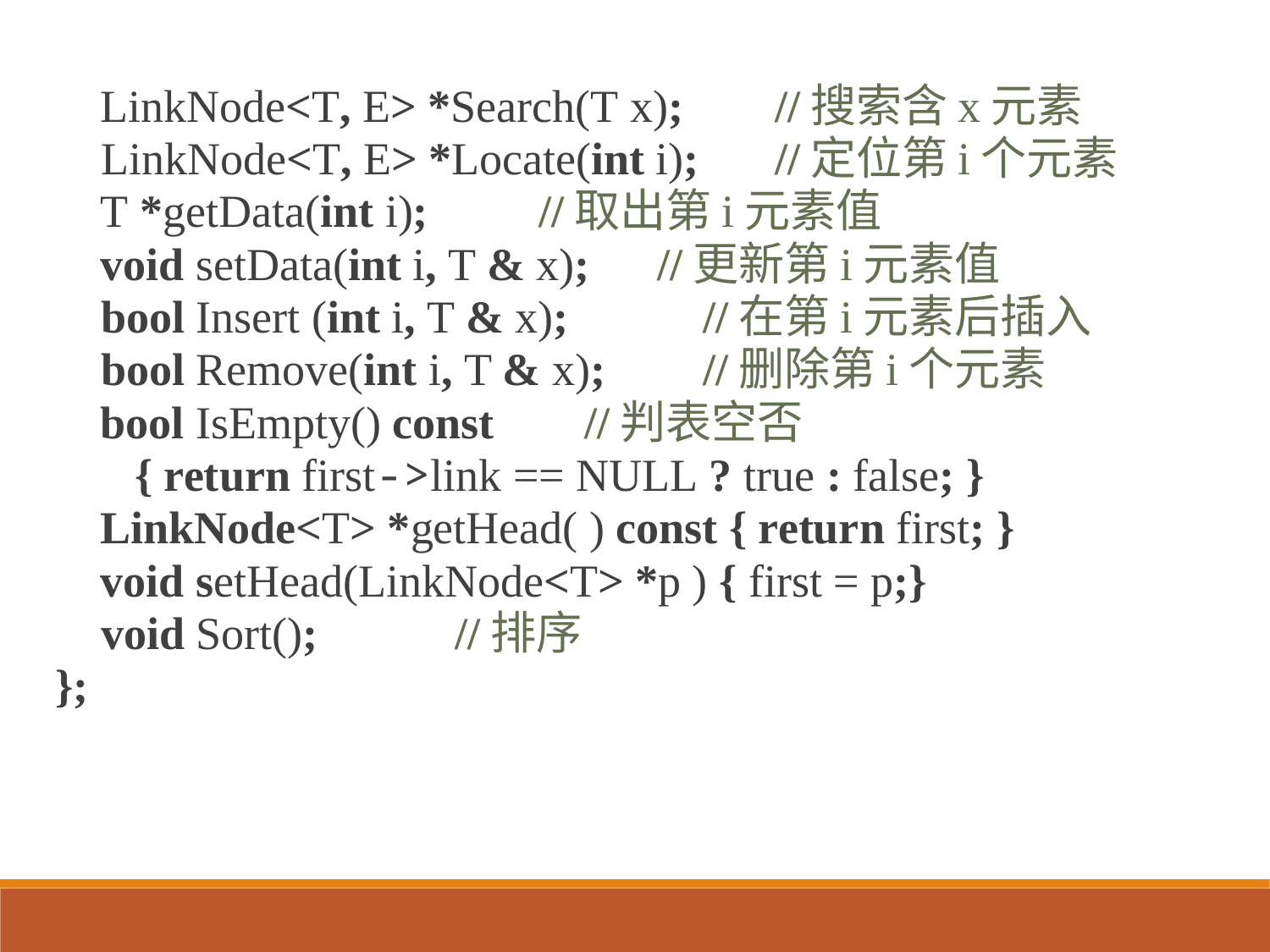

LinkNode<T, E> *Search(T x);	//搜索含x元素
	   LinkNode<T, E> *Locate(int i);	//定位第i个元素
    T *getData(int i);			//取出第i元素值
    void setData(int i, T & x);		//更新第i元素值
	   bool Insert (int i, T & x); 	    //在第i元素后插入
	   bool Remove(int i, T & x);	    //删除第i个元素
    bool IsEmpty() const 		    //判表空否
       { return first->link == NULL ? true : false; }
    LinkNode<T> *getHead( ) const { return first; }
    void setHead(LinkNode<T> *p ) { first = p;}
 	   void Sort();			   //排序
};